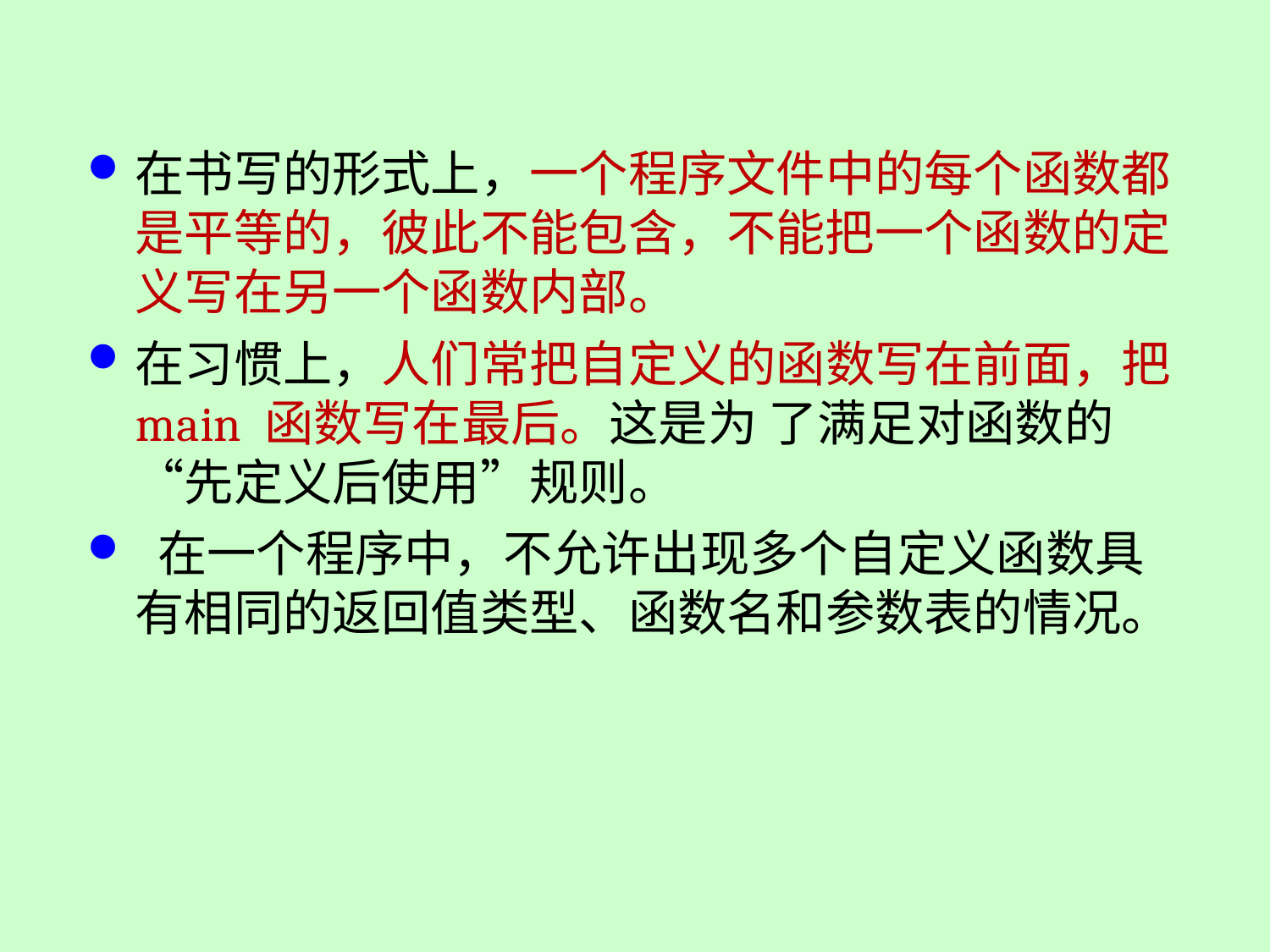

在书写的形式上，一个程序文件中的每个函数都是平等的，彼此不能包含，不能把一个函数的定 义写在另一个函数内部。
在习惯上，人们常把自定义的函数写在前面，把 main 函数写在最后。这是为 了满足对函数的“先定义后使用”规则。
 在一个程序中，不允许出现多个自定义函数具有相同的返回值类型、函数名和参数表的情况。
30